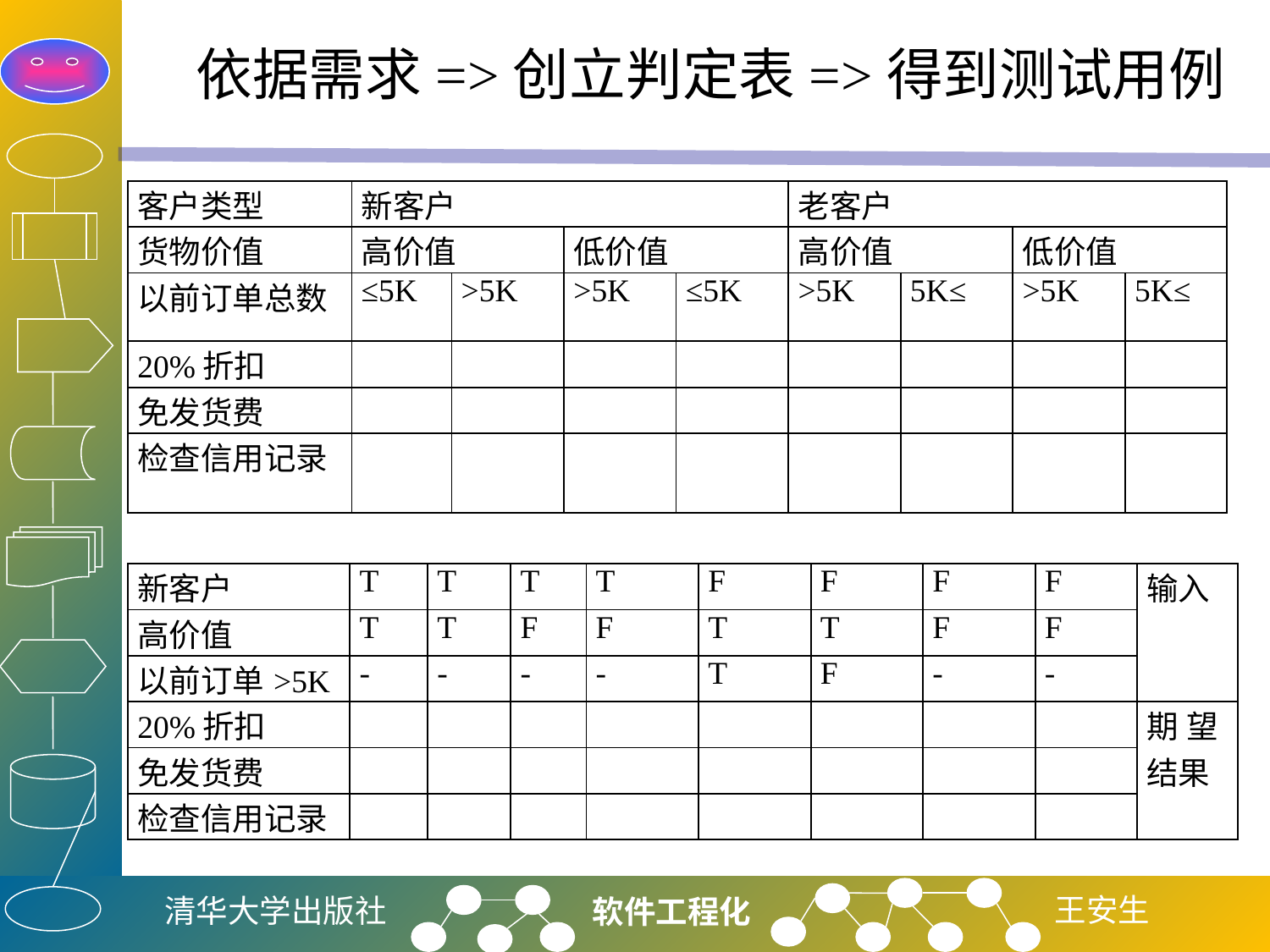

# 依据需求=>创立判定表=>得到测试用例
| 客户类型 | 新客户 |  |  |  | 老客户 |  |  |  |
| --- | --- | --- | --- | --- | --- | --- | --- | --- |
| 货物价值 | 高价值 |  | 低价值 |  | 高价值 |  | 低价值 |  |
| 以前订单总数 | ≤5K | >5K | >5K | ≤5K | >5K | 5K≤ | >5K | 5K≤ |
| 20%折扣 |  |  |  |  |  |  |  |  |
| 免发货费 |  |  |  |  |  |  |  |  |
| 检查信用记录 |  |  |  |  |  |  |  |  |
| 新客户 | T | T | T | T | F | F | F | F | 输入 |
| --- | --- | --- | --- | --- | --- | --- | --- | --- | --- |
| 高价值 | T | T | F | F | T | T | F | F |  |
| 以前订单>5K | - | - | - | - | T | F | - | - |  |
| 20%折扣 |  |  |  |  |  |  |  |  | 期望结果 |
| 免发货费 |  |  |  |  |  |  |  |  |  |
| 检查信用记录 |  |  |  |  |  |  |  |  |  |